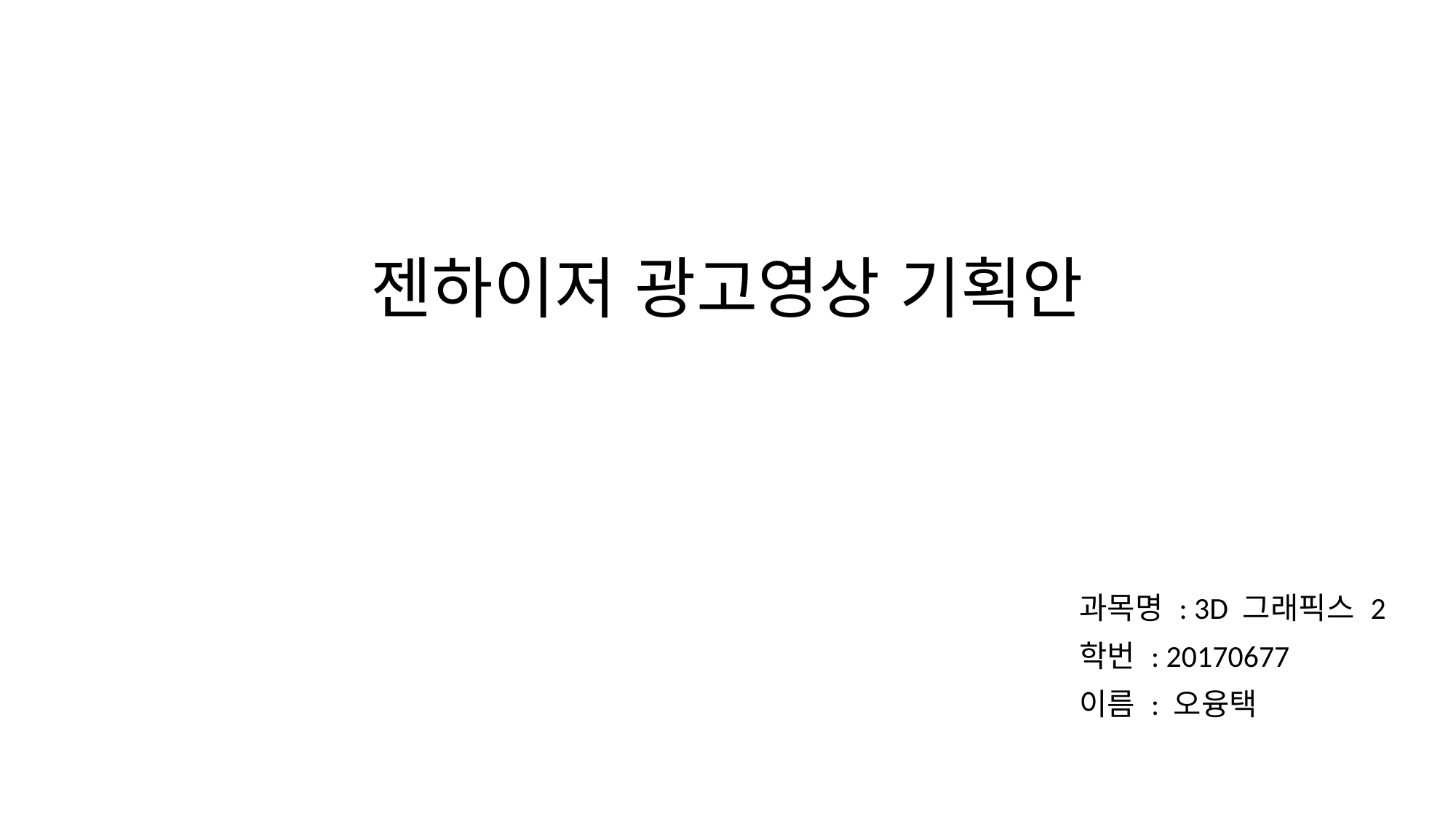

# 젠하이저 광고영상 기획안
과목명 : 3D 그래픽스 2
학번 : 20170677
이름 : 오융택